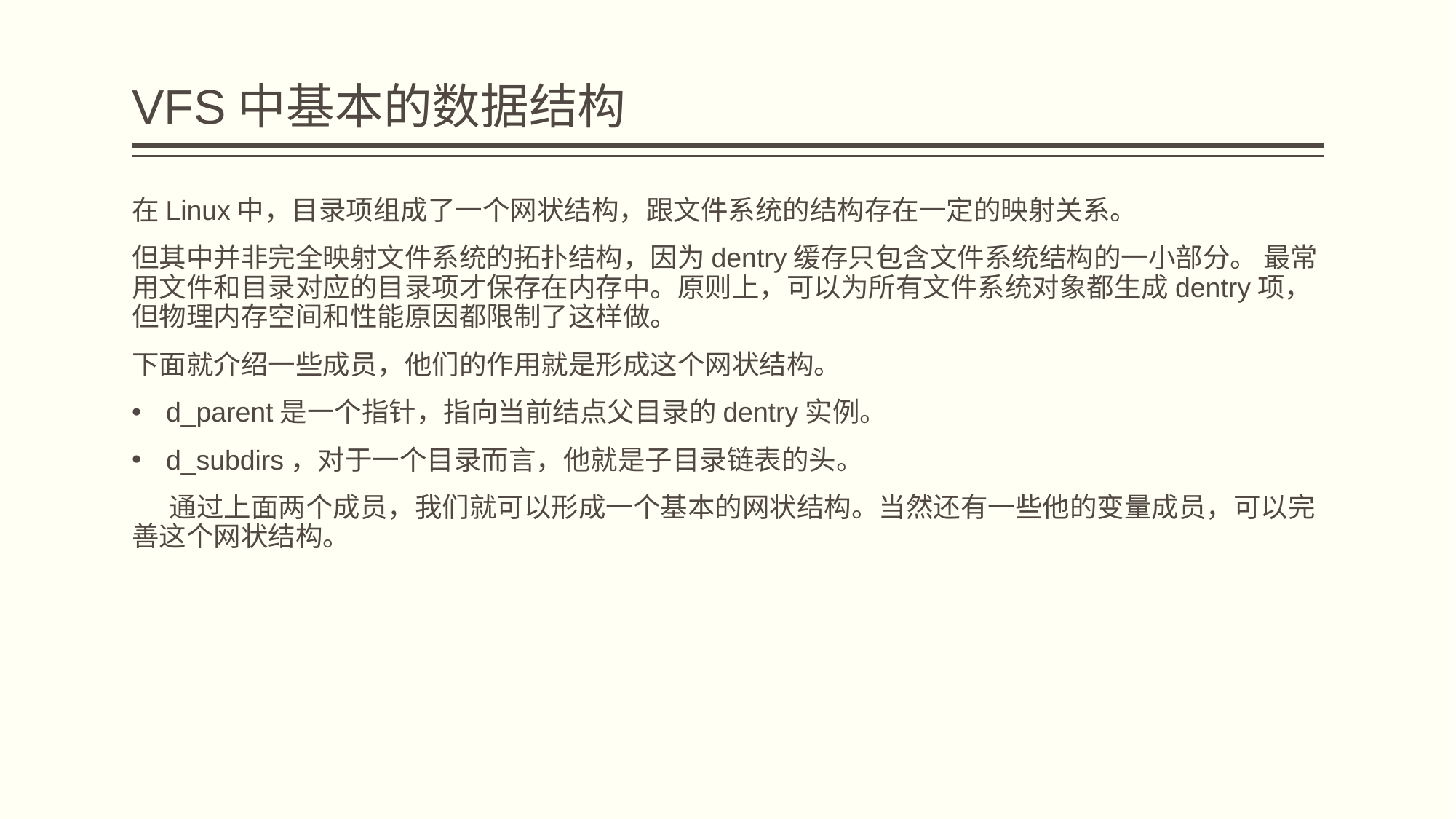

# VFS中基本的数据结构
在Linux中，目录项组成了一个网状结构，跟文件系统的结构存在一定的映射关系。
但其中并非完全映射文件系统的拓扑结构，因为dentry缓存只包含文件系统结构的一小部分。 最常用文件和目录对应的目录项才保存在内存中。原则上，可以为所有文件系统对象都生成dentry项，但物理内存空间和性能原因都限制了这样做。
下面就介绍一些成员，他们的作用就是形成这个网状结构。
d_parent是一个指针，指向当前结点父目录的dentry实例。
d_subdirs，对于一个目录而言，他就是子目录链表的头。
     通过上面两个成员，我们就可以形成一个基本的网状结构。当然还有一些他的变量成员，可以完善这个网状结构。